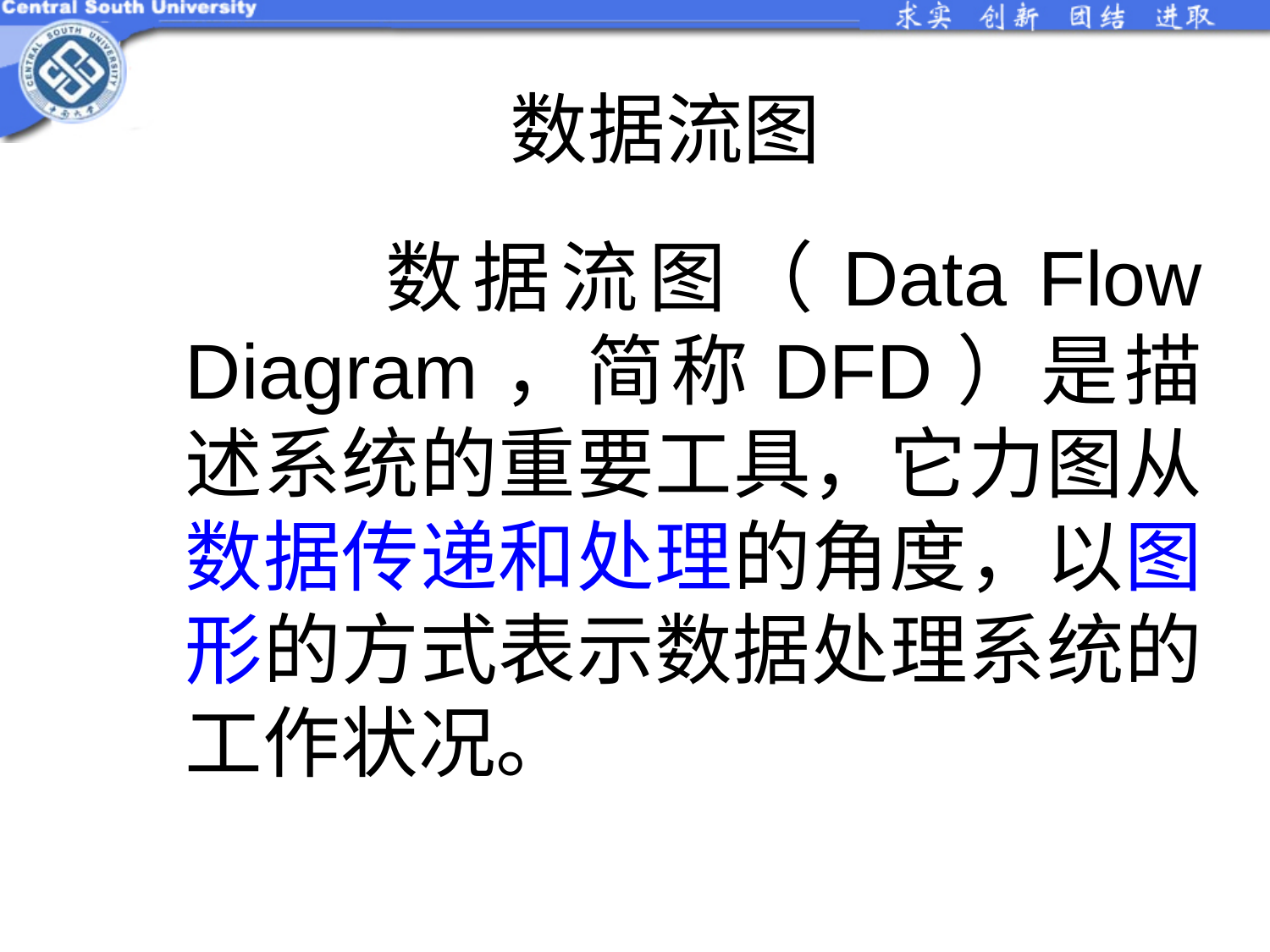

# 数据流图
        数据流图（Data Flow Diagram，简称DFD）是描述系统的重要工具，它力图从数据传递和处理的角度，以图形的方式表示数据处理系统的工作状况。